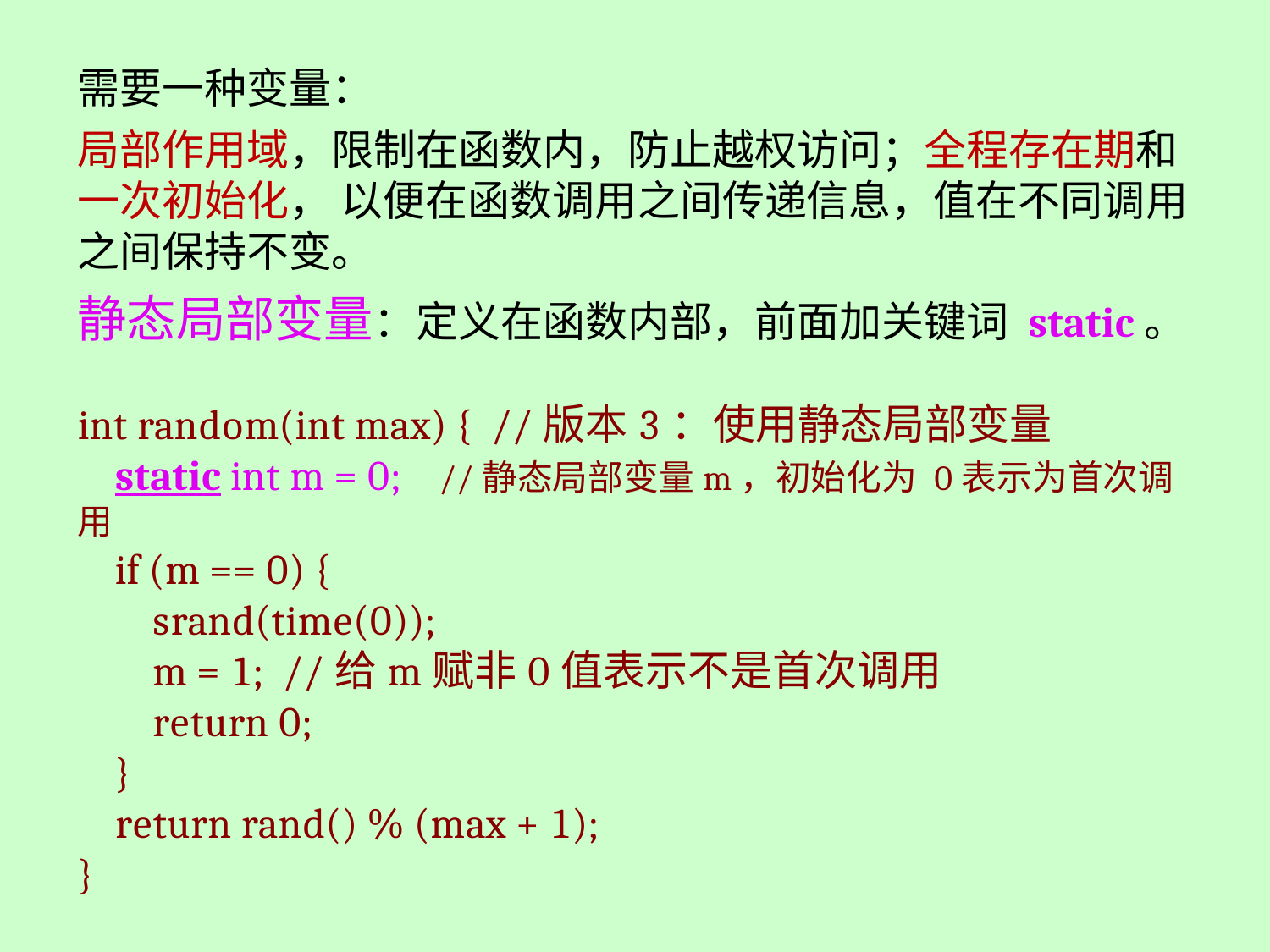

需要一种变量：
局部作用域，限制在函数内，防止越权访问；全程存在期和一次初始化， 以便在函数调用之间传递信息，值在不同调用之间保持不变。
静态局部变量：定义在函数内部，前面加关键词 static。

int random(int max) {  //版本3：使用静态局部变量
    static int m = 0;    //静态局部变量m，初始化为 0表示为首次调用
    if (m == 0) {
        srand(time(0));
        m = 1;  //给m赋非0值表示不是首次调用
        return 0;
    }
    return rand() % (max + 1);
}
21